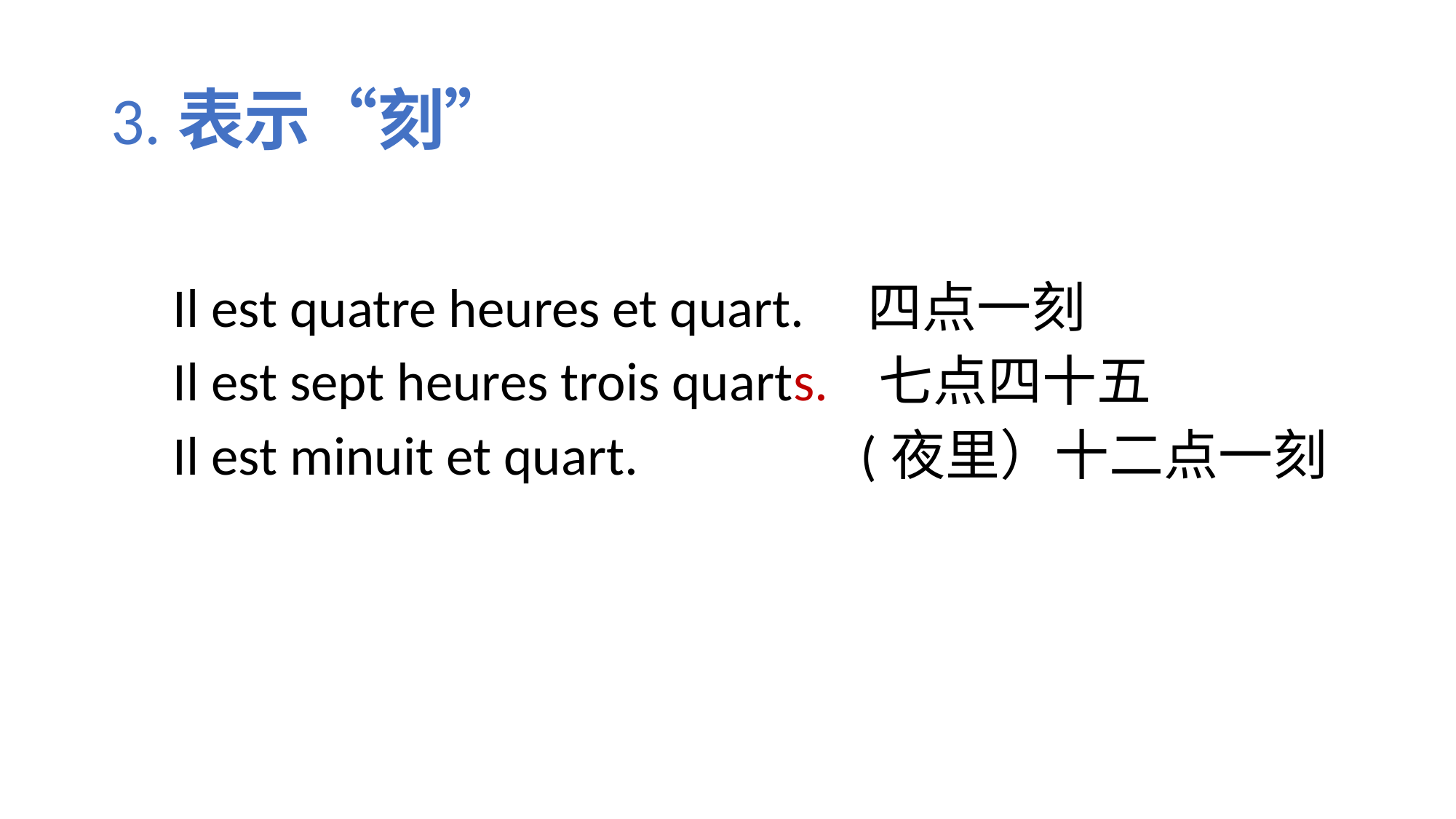

# 3.表示“刻”
Il est quatre heures et quart.    四点一刻
Il est sept heures trois quarts.   七点四十五
Il est minuit et quart.                  (夜里）十二点一刻